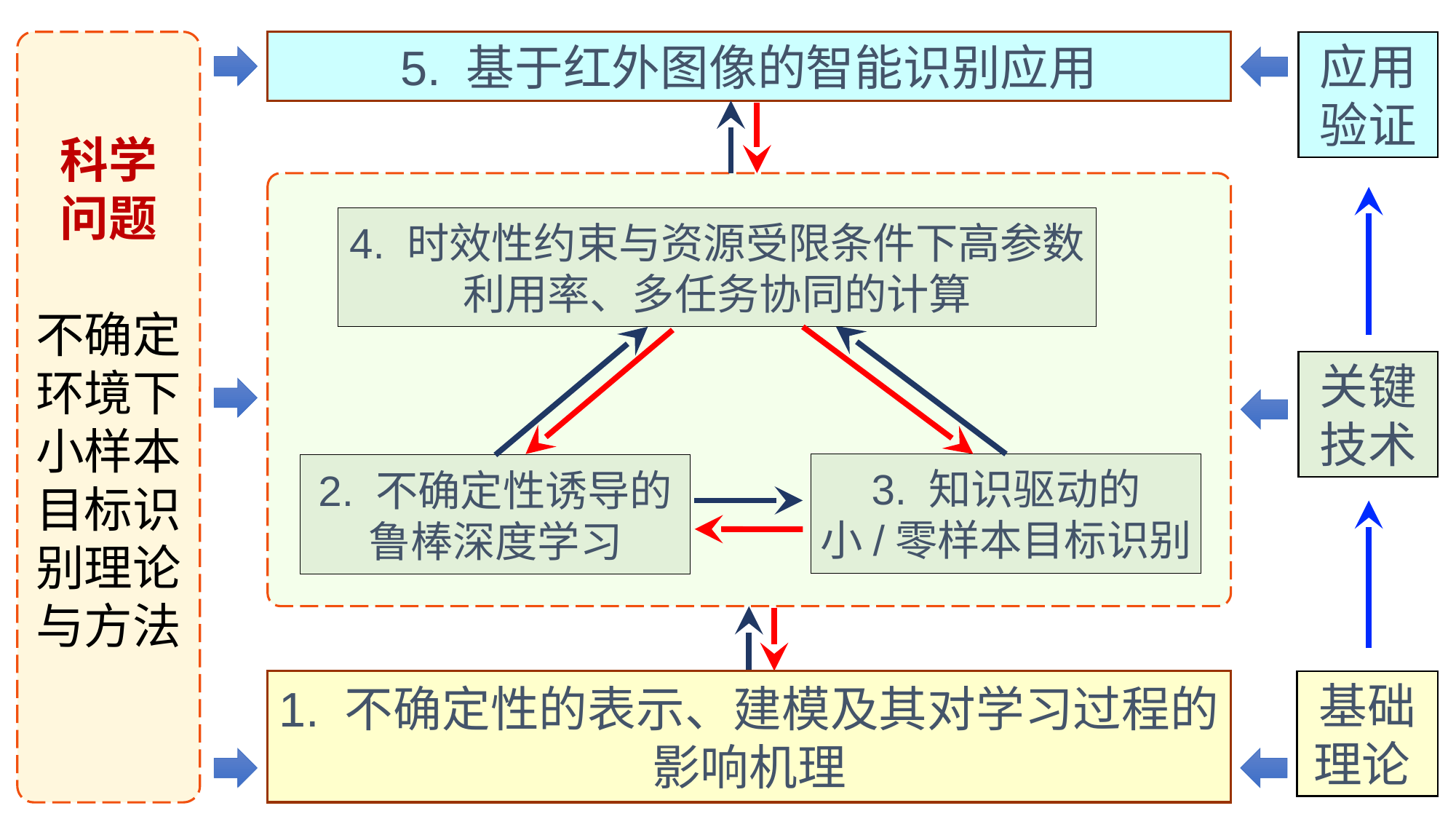

5. 基于红外图像的智能识别应用
应用验证

4. 时效性约束与资源受限条件下高参数利用率、多任务协同的计算
科学
问题

不确定环境下小样本目标识别理论与方法

关键技术

3. 知识驱动的小/零样本目标识别
2. 不确定性诱导的鲁棒深度学习
1. 不确定性的表示、建模及其对学习过程的影响机理
基础理论